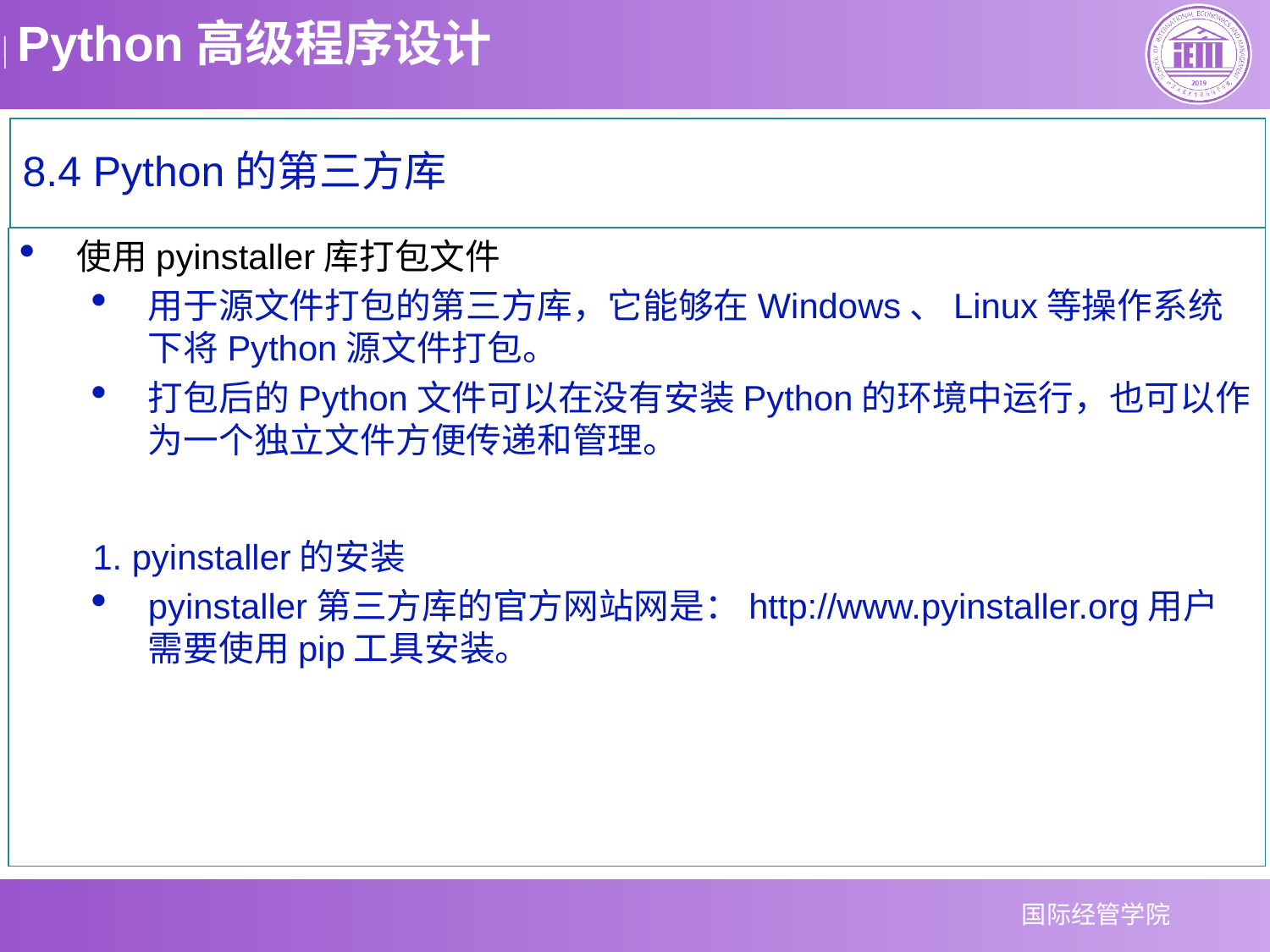

8.4 Python的第三方库
使用pyinstaller库打包文件
用于源文件打包的第三方库，它能够在Windows、Linux等操作系统下将Python源文件打包。
打包后的Python文件可以在没有安装Python的环境中运行，也可以作为一个独立文件方便传递和管理。

1. pyinstaller的安装
pyinstaller第三方库的官方网站网是：http://www.pyinstaller.org用户需要使用pip工具安装。